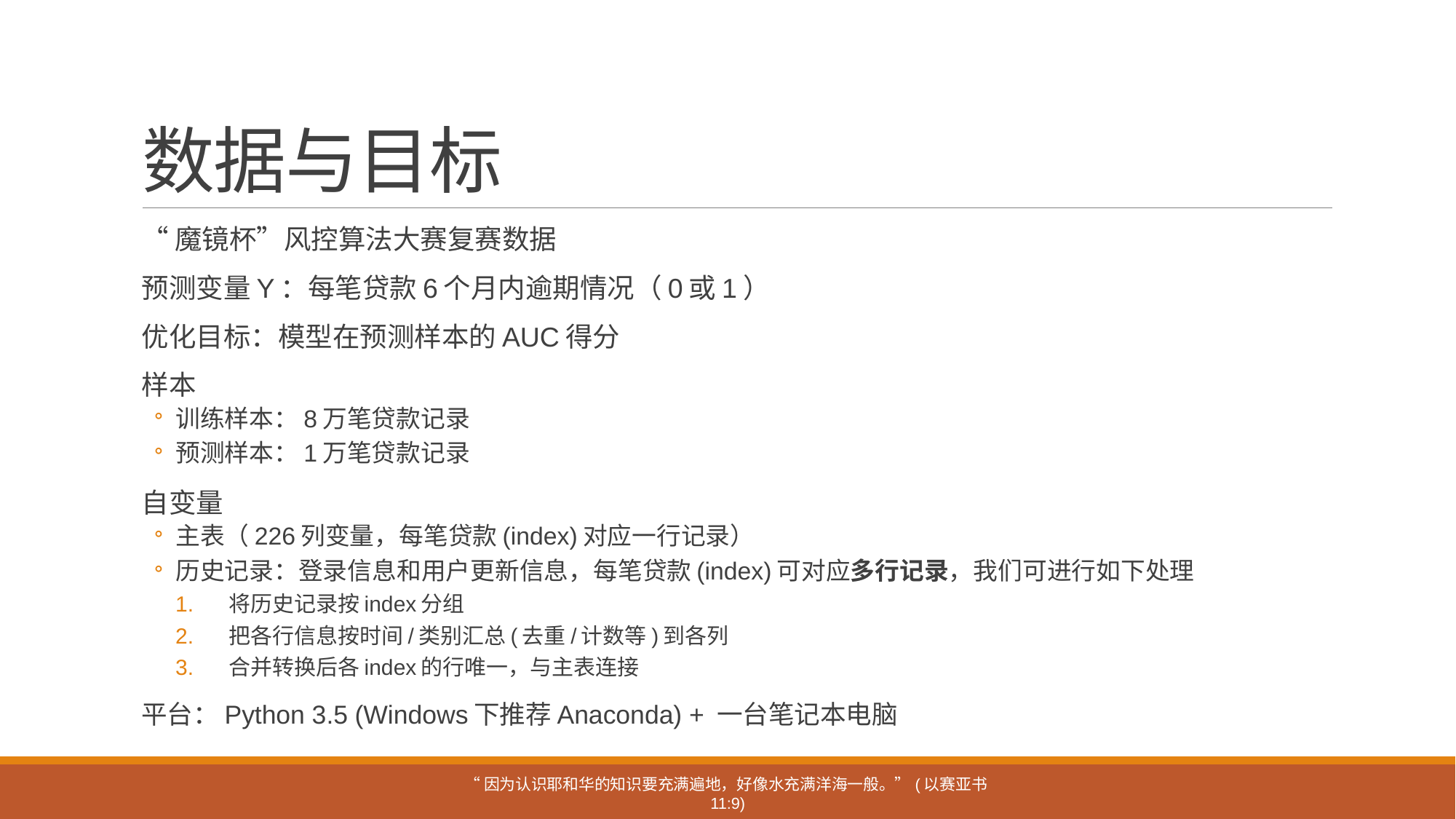

# 数据与目标
“魔镜杯”风控算法大赛复赛数据
预测变量Y：每笔贷款6个月内逾期情况（0或1）
优化目标：模型在预测样本的AUC得分
样本
训练样本：8万笔贷款记录
预测样本：1万笔贷款记录
自变量
主表（226列变量，每笔贷款(index)对应一行记录）
历史记录：登录信息和用户更新信息，每笔贷款(index)可对应多行记录，我们可进行如下处理
将历史记录按index分组
把各行信息按时间/类别汇总(去重/计数等)到各列
合并转换后各index的行唯一，与主表连接
平台：Python 3.5 (Windows下推荐Anaconda) + 一台笔记本电脑

“因为认识耶和华的知识要充满遍地，好像水充满洋海一般。”(以赛亚书11:9)